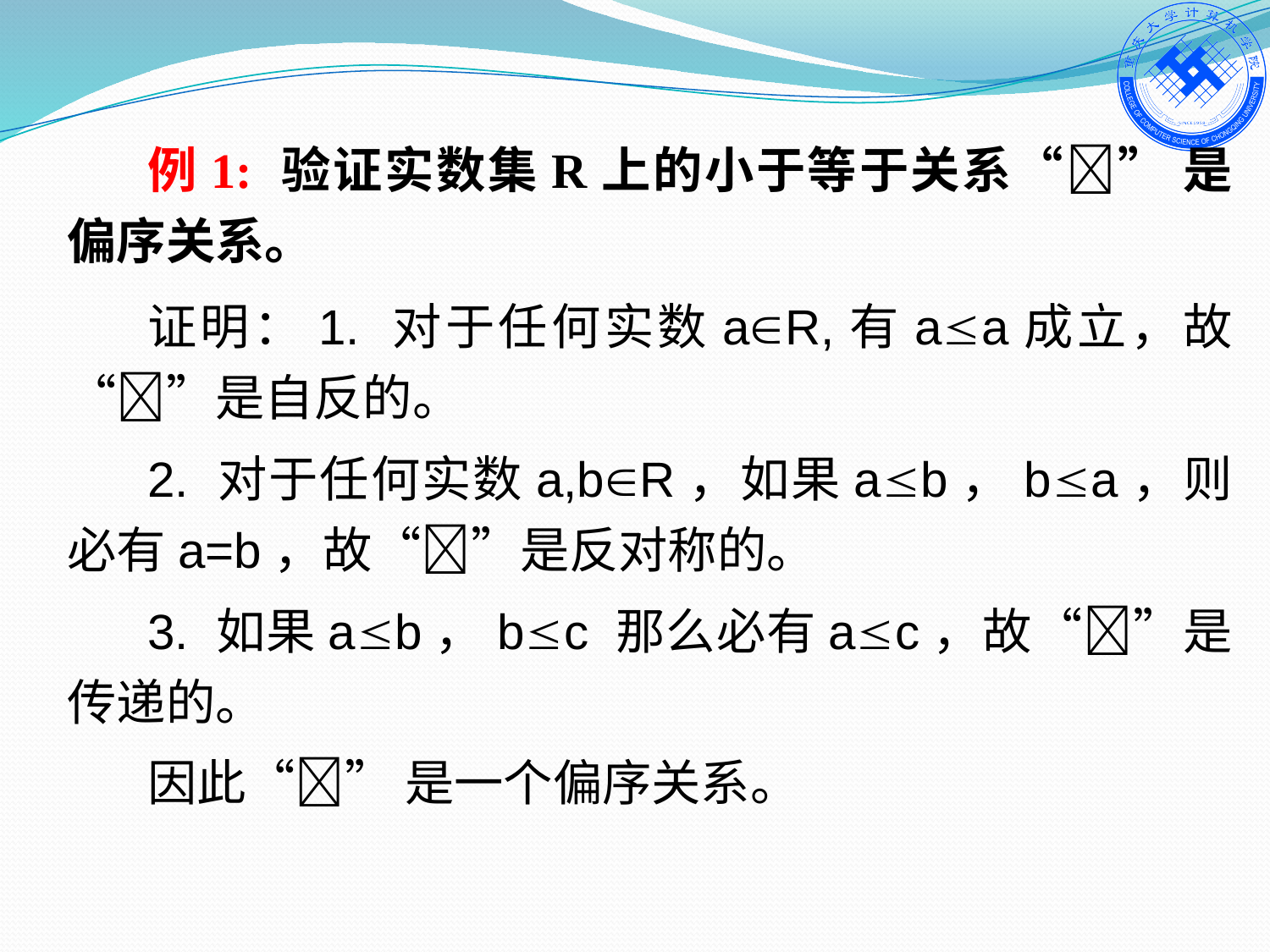

例1: 验证实数集R上的小于等于关系“≤” 是偏序关系。
证明：1. 对于任何实数a∈R,有a≤a成立，故“≤”是自反的。
2. 对于任何实数a,b∈R，如果a≤b，b≤a，则必有a=b，故“≤”是反对称的。
3. 如果a≤b，b≤c 那么必有a≤c，故“≤”是传递的。
因此“≤” 是一个偏序关系。